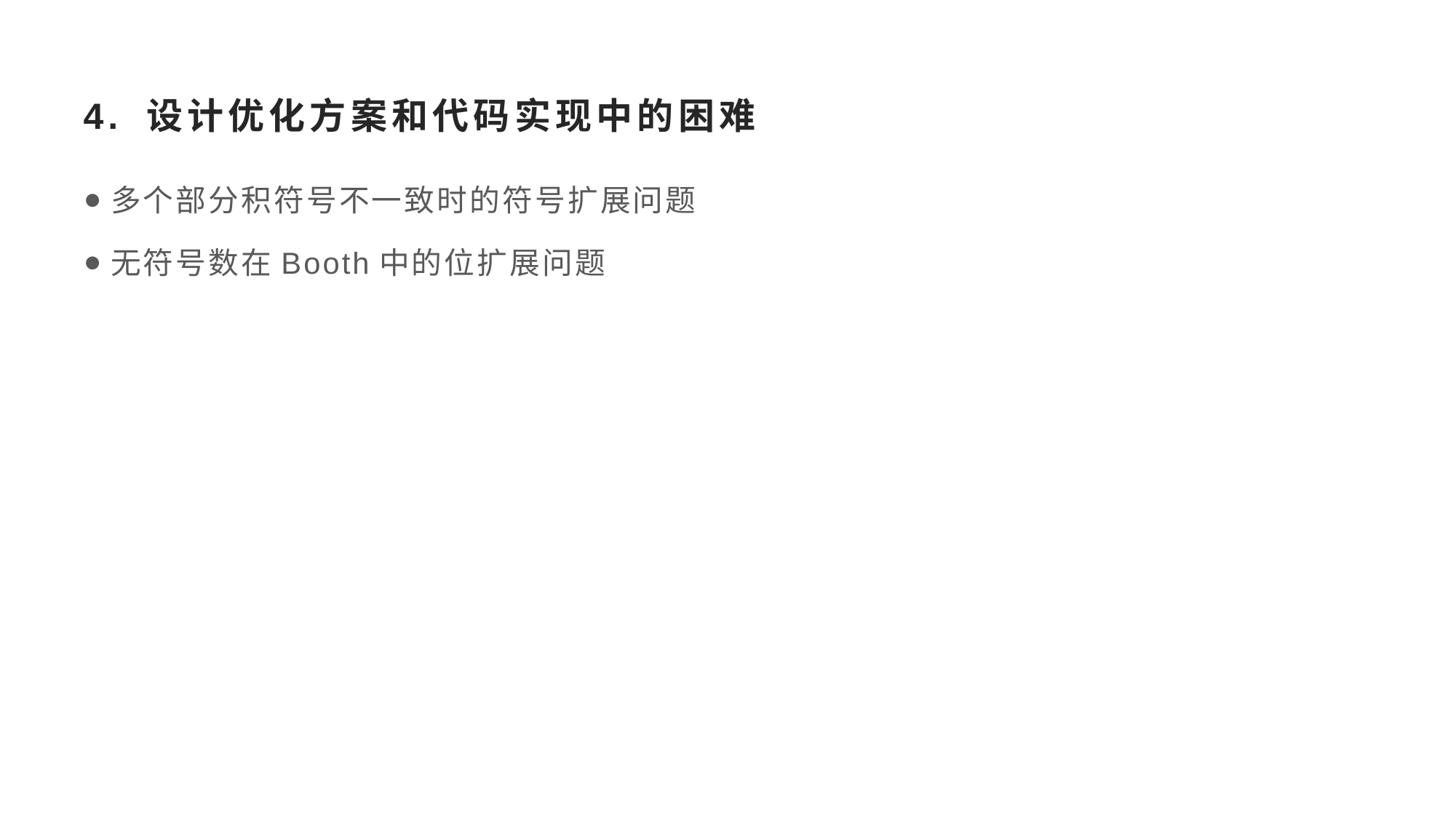

# 4. 设计优化方案和代码实现中的困难
多个部分积符号不一致时的符号扩展问题
无符号数在Booth中的位扩展问题